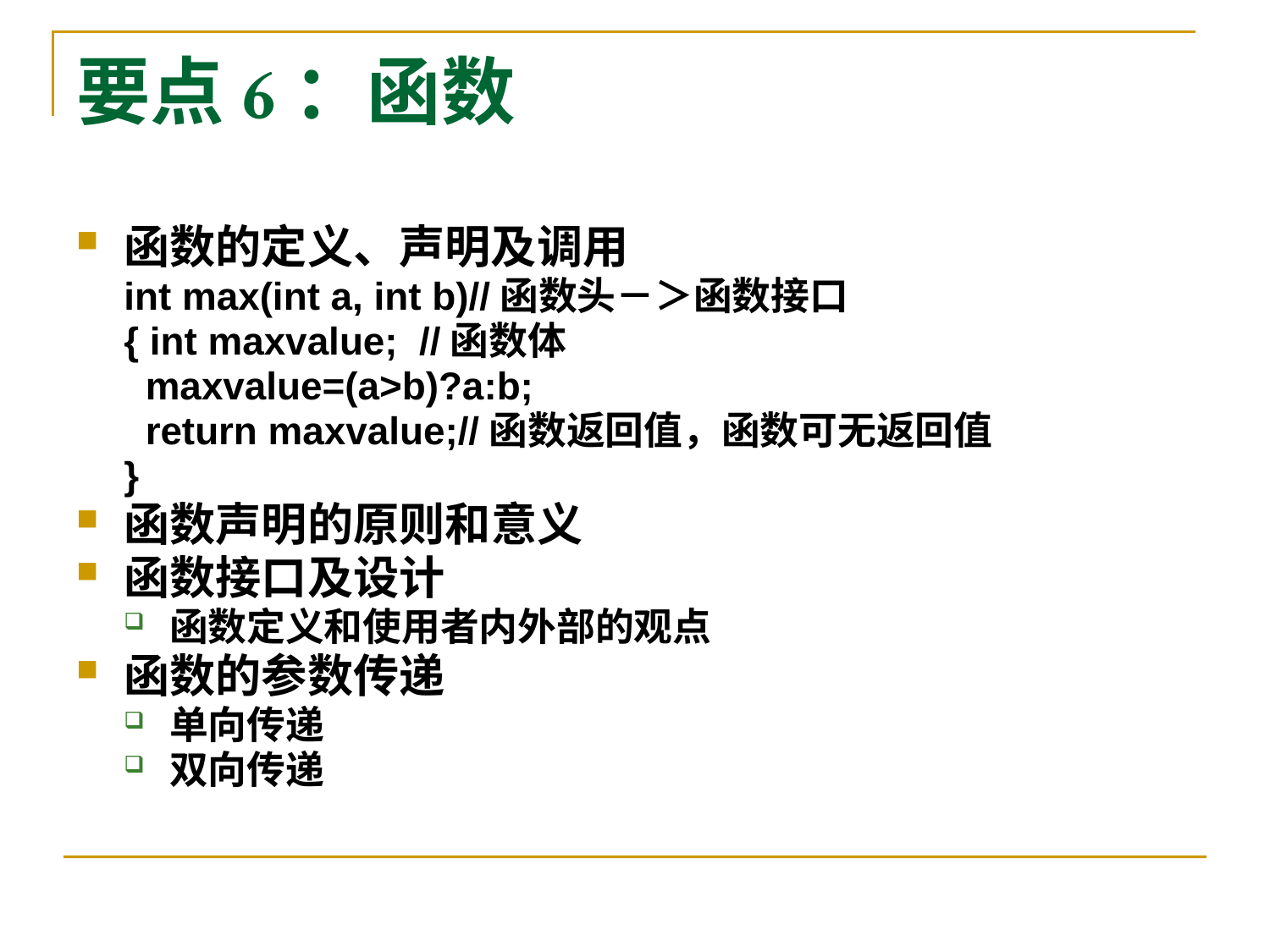

# 要点6：函数
函数的定义、声明及调用
int max(int a, int b)//函数头－＞函数接口
{ int maxvalue;  //函数体
  maxvalue=(a>b)?a:b;
  return maxvalue;//函数返回值，函数可无返回值
}
函数声明的原则和意义
函数接口及设计
函数定义和使用者内外部的观点
函数的参数传递
单向传递
双向传递